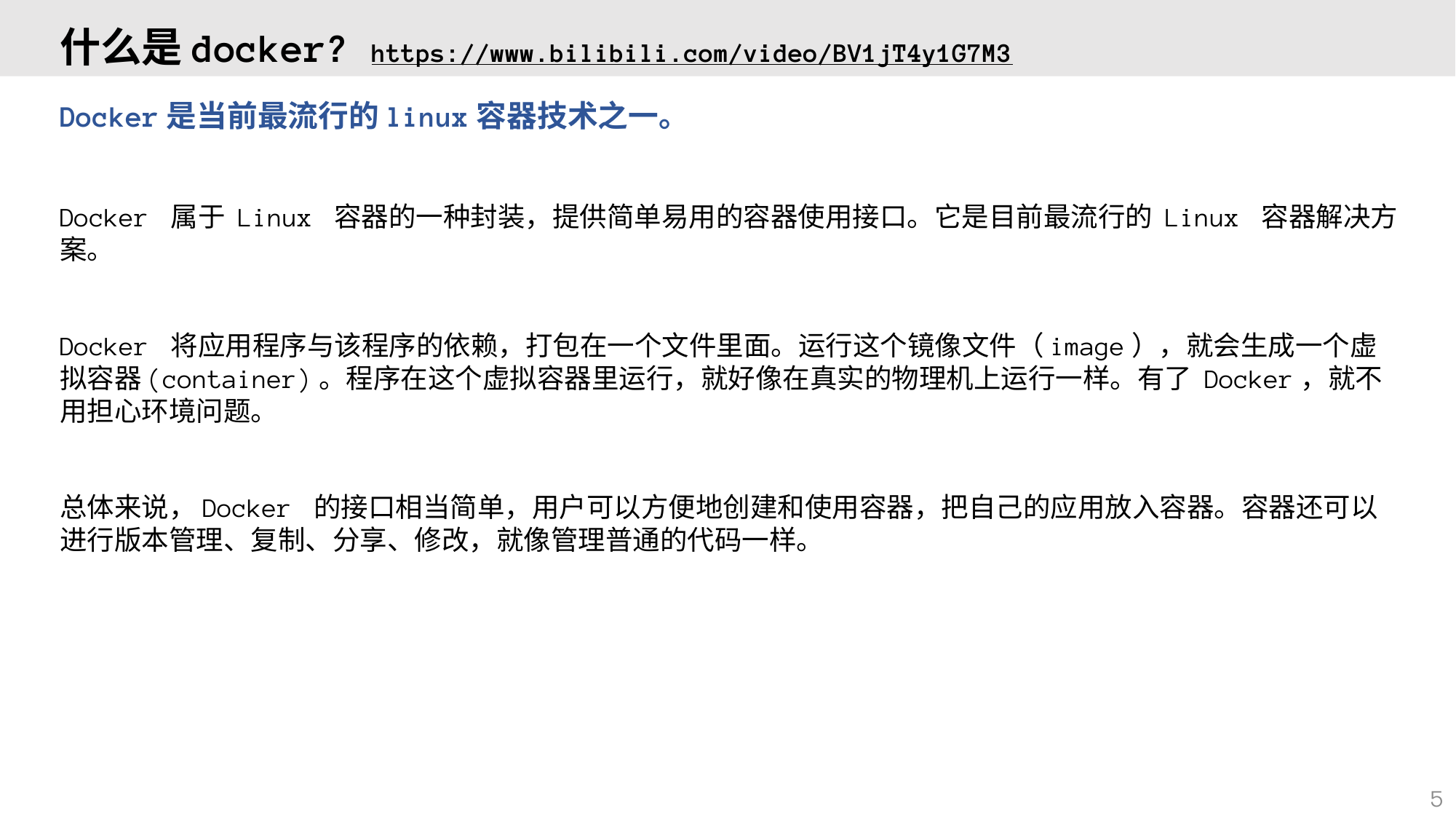

# 什么是docker? https://www.bilibili.com/video/BV1jT4y1G7M3
Docker是当前最流行的linux容器技术之一。

Docker 属于 Linux 容器的一种封装，提供简单易用的容器使用接口。它是目前最流行的 Linux 容器解决方案。

Docker 将应用程序与该程序的依赖，打包在一个文件里面。运行这个镜像文件（image），就会生成一个虚拟容器(container)。程序在这个虚拟容器里运行，就好像在真实的物理机上运行一样。有了 Docker，就不用担心环境问题。

总体来说，Docker 的接口相当简单，用户可以方便地创建和使用容器，把自己的应用放入容器。容器还可以进行版本管理、复制、分享、修改，就像管理普通的代码一样。
5